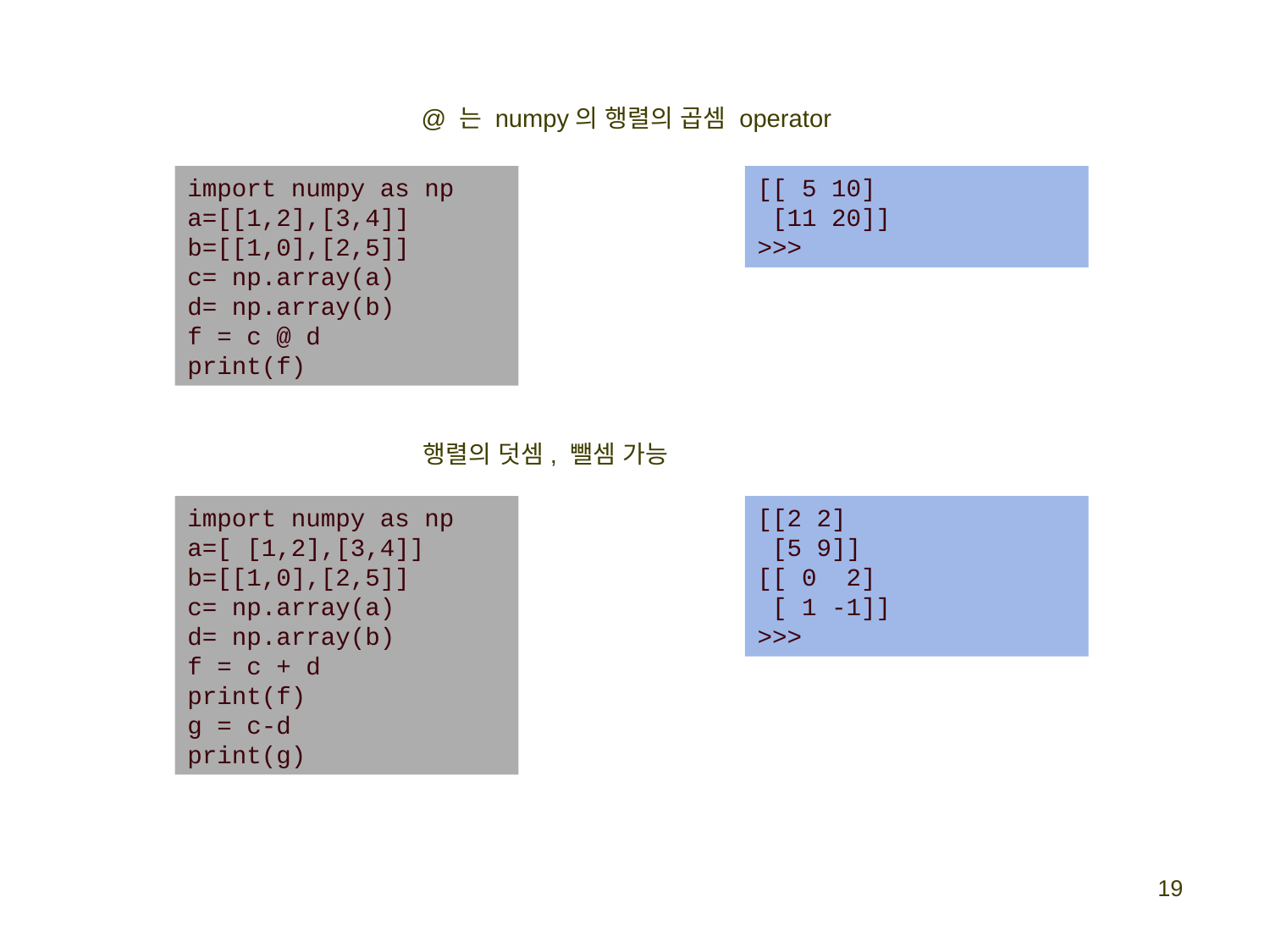

@ 는 numpy의 행렬의 곱셈 operator
import numpy as np
a=[[1,2],[3,4]]
b=[[1,0],[2,5]]
c= np.array(a)
d= np.array(b)
f = c @ d
print(f)
[[ 5 10]
 [11 20]]
>>>
행렬의 덧셈, 뺄셈 가능
import numpy as np
a=[ [1,2],[3,4]]
b=[[1,0],[2,5]]
c= np.array(a)
d= np.array(b)
f = c + d
print(f)
g = c-d
print(g)
[[2 2]
 [5 9]]
[[ 0  2]
 [ 1 -1]]
>>>
19